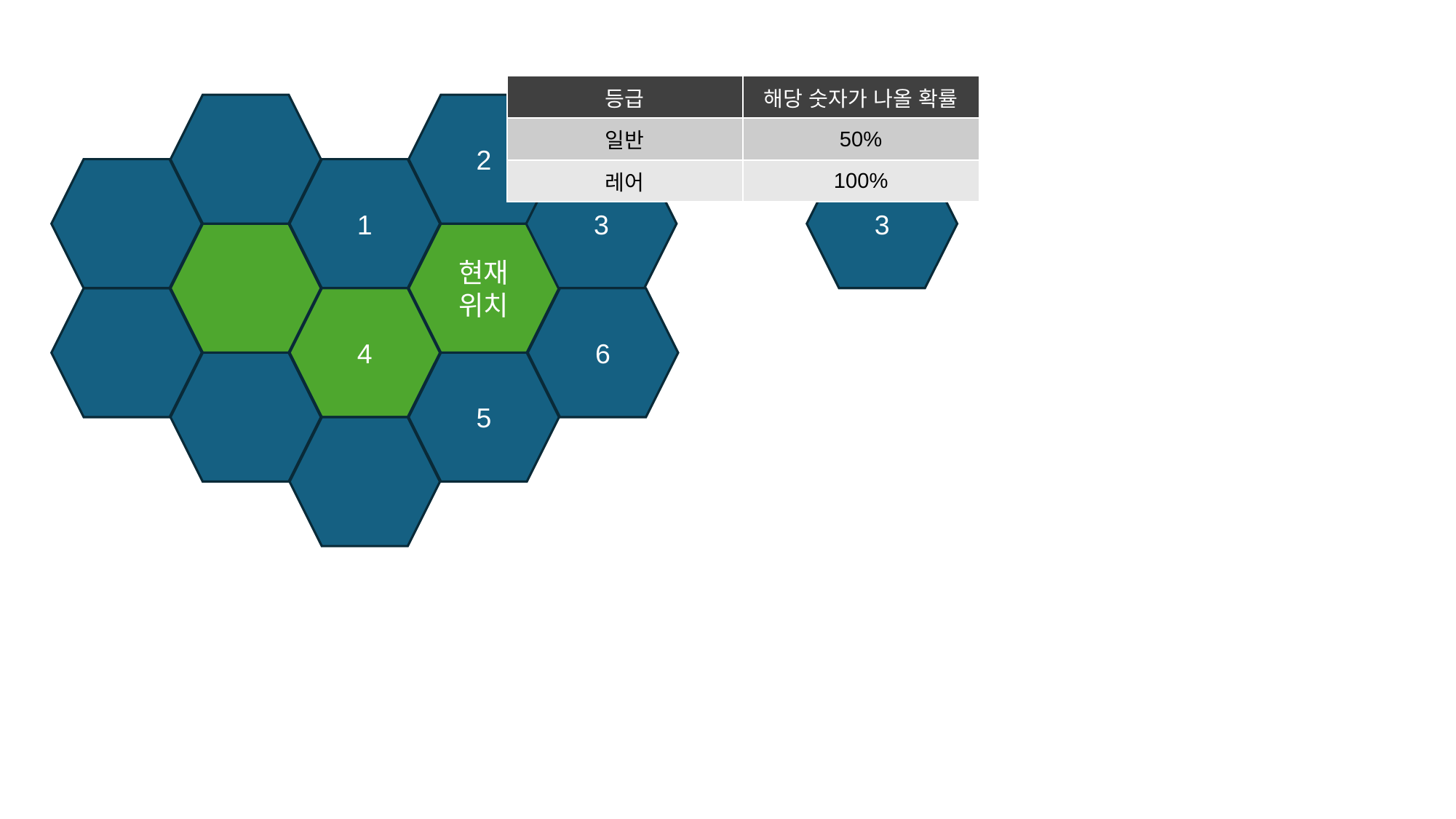

| 등급 | 해당 숫자가 나올 확률 |
| --- | --- |
| 일반 | 50% |
| 레어 | 100% |

2

1
3
3

현재
위치

4
6

5